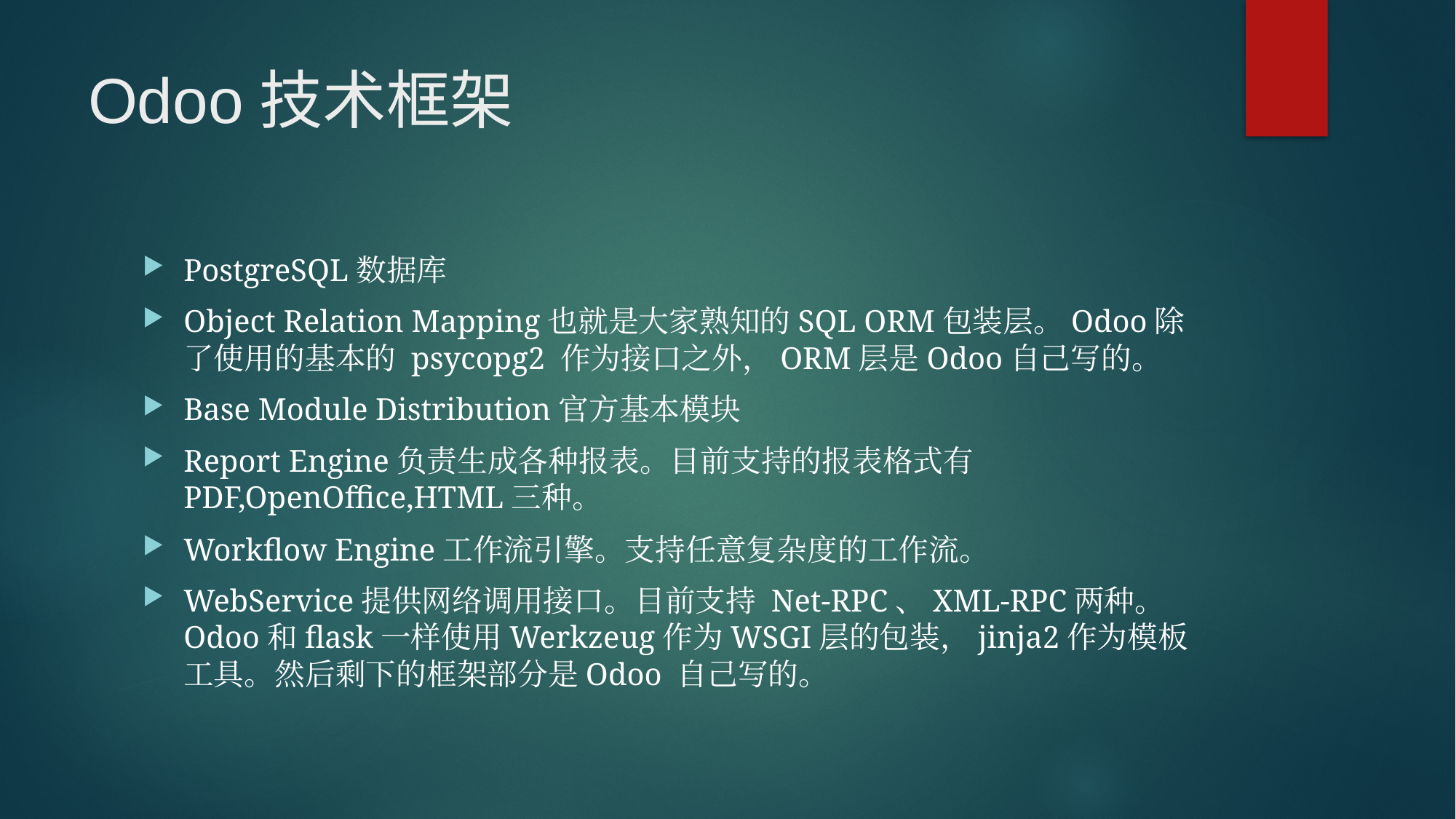

# Odoo技术框架
PostgreSQL数据库
Object Relation Mapping也就是大家熟知的SQL ORM包装层。Odoo除了使用的基本的 psycopg2 作为接口之外，ORM层是Odoo自己写的。
Base Module Distribution官方基本模块
Report Engine负责生成各种报表。目前支持的报表格式有 PDF,OpenOffice,HTML三种。
Workflow Engine工作流引擎。支持任意复杂度的工作流。
WebService提供网络调用接口。目前支持 Net-RPC、XML-RPC两种。Odoo和flask一样使用Werkzeug作为WSGI层的包装，jinja2作为模板工具。然后剩下的框架部分是Odoo 自己写的。